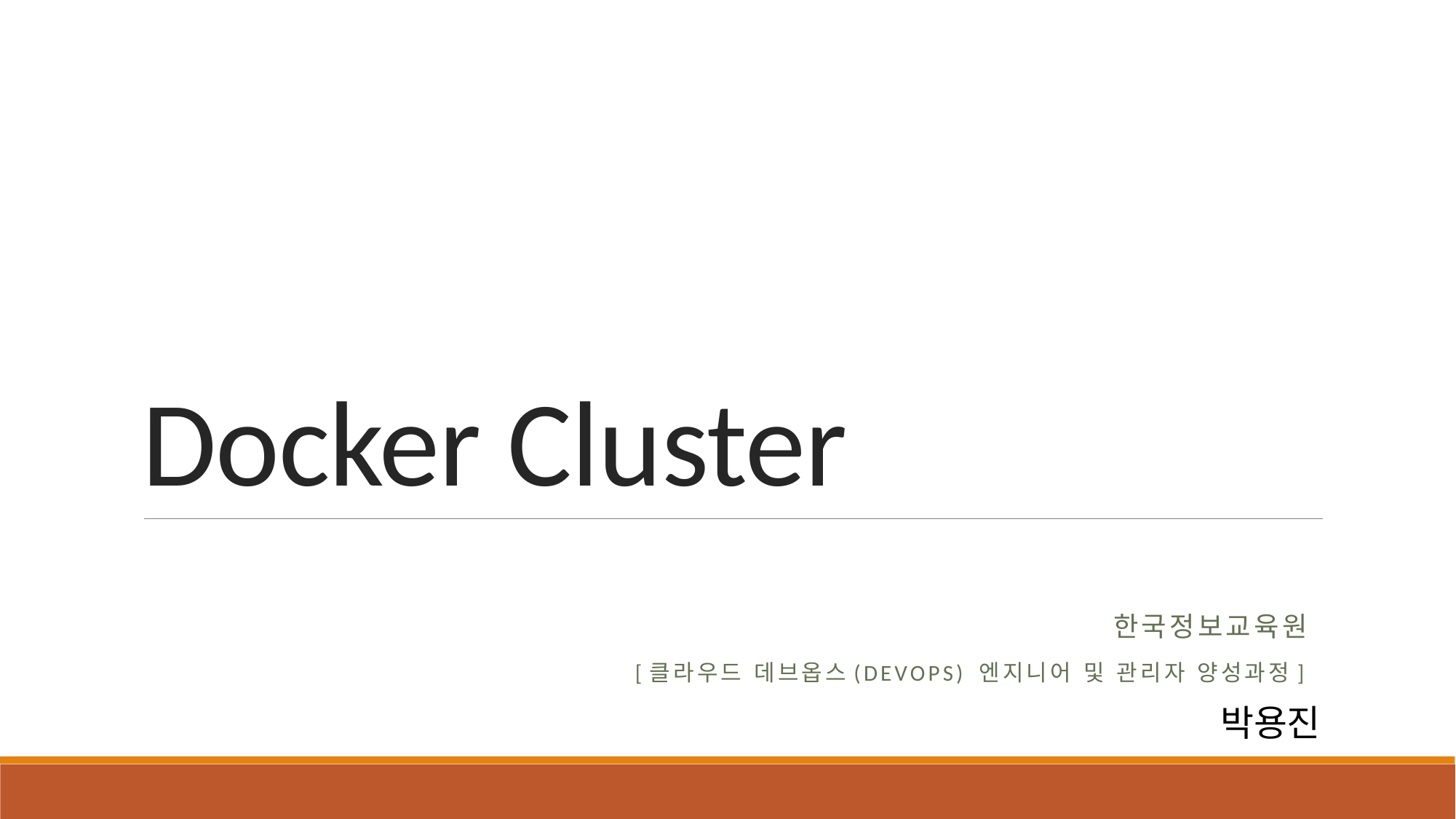

# Docker Cluster
한국정보교육원
[클라우드 데브옵스(DevOps) 엔지니어 및 관리자 양성과정]
박용진